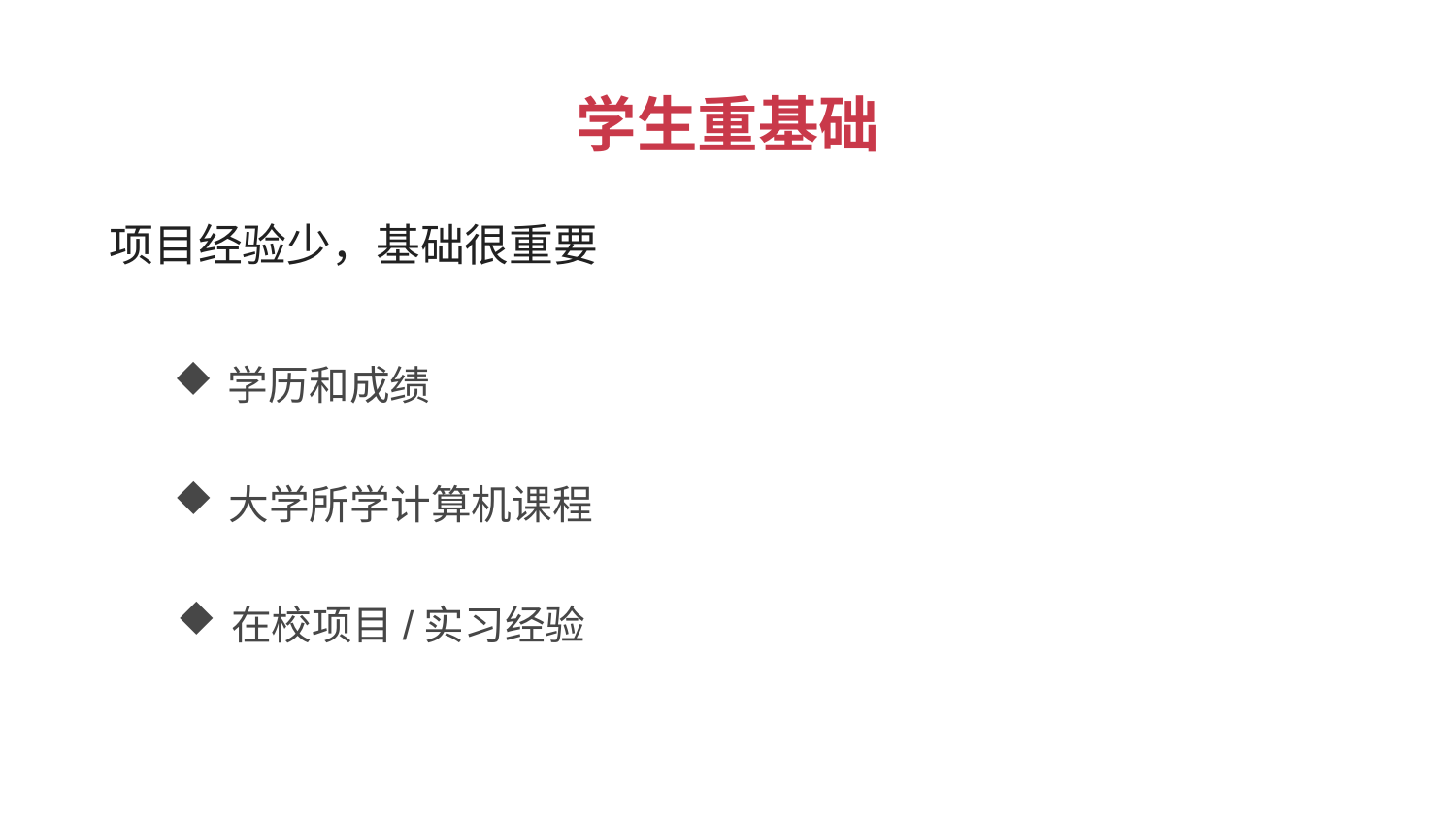

学生重基础
 项目经验少，基础很重要
学历和成绩
大学所学计算机课程
在校项目/实习经验